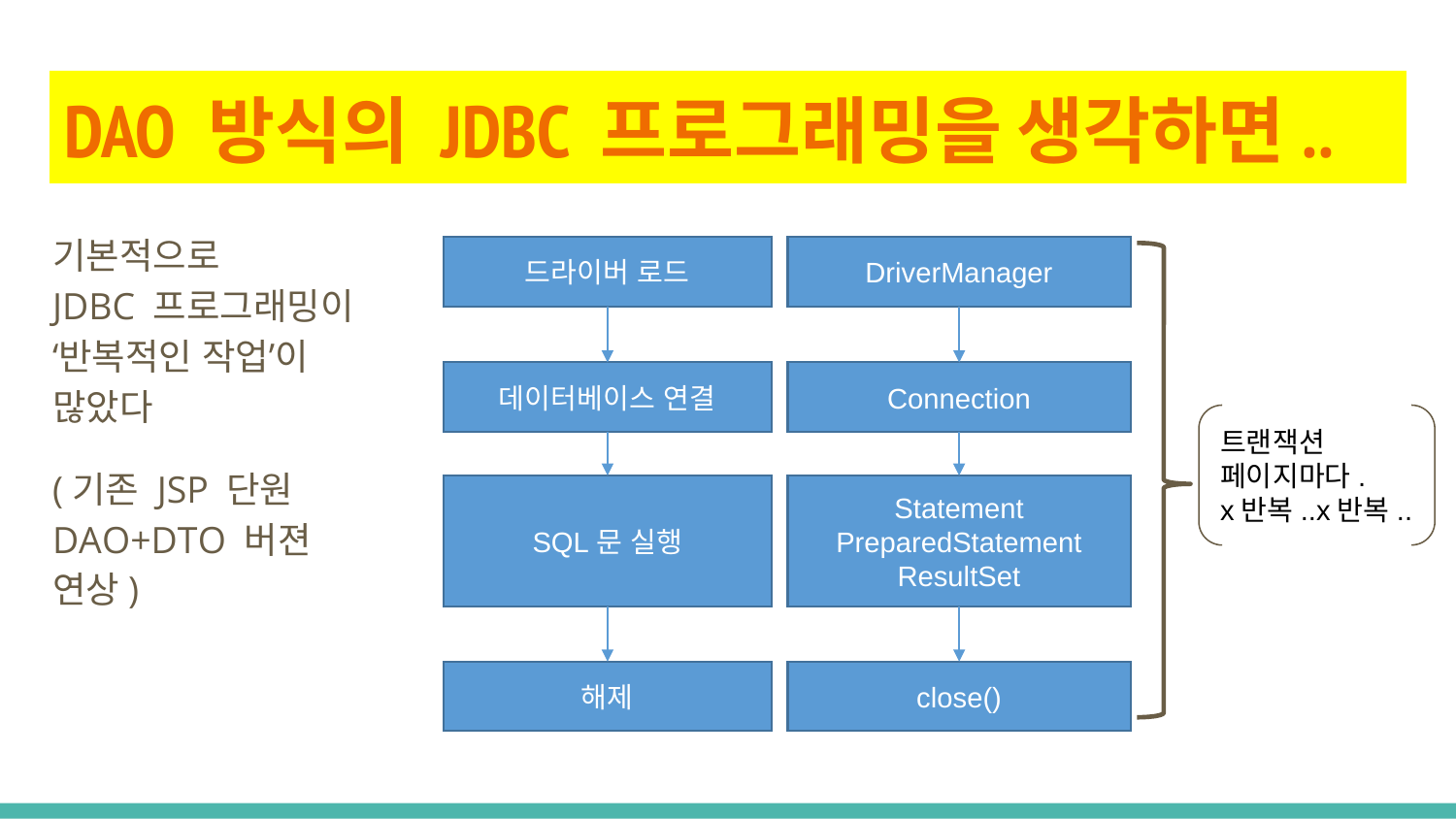

# DAO 방식의 JDBC 프로그래밍을 생각하면..
기본적으로
JDBC 프로그래밍이
‘반복적인 작업’이 많았다
(기존 JSP 단원 DAO+DTO 버젼 연상)
DriverManager
드라이버 로드

Connection
데이터베이스 연결
트랜잭션 페이지마다.
x반복..x반복..
Statement
PreparedStatement
ResultSet
SQL문 실행
해제
close()